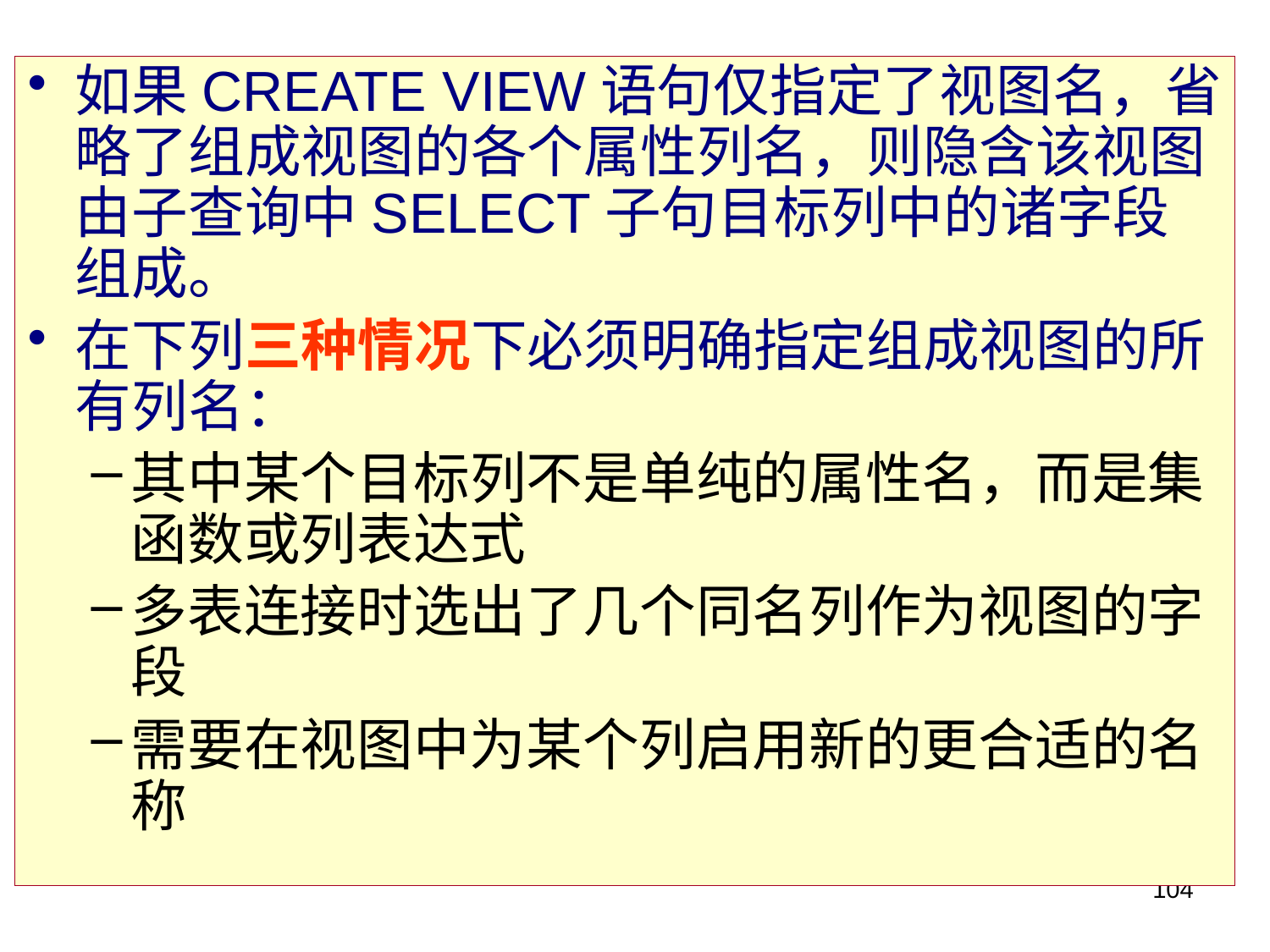

如果CREATE VIEW语句仅指定了视图名，省略了组成视图的各个属性列名，则隐含该视图由子查询中SELECT子句目标列中的诸字段组成。
在下列三种情况下必须明确指定组成视图的所有列名：
其中某个目标列不是单纯的属性名，而是集函数或列表达式
多表连接时选出了几个同名列作为视图的字段
需要在视图中为某个列启用新的更合适的名称
104